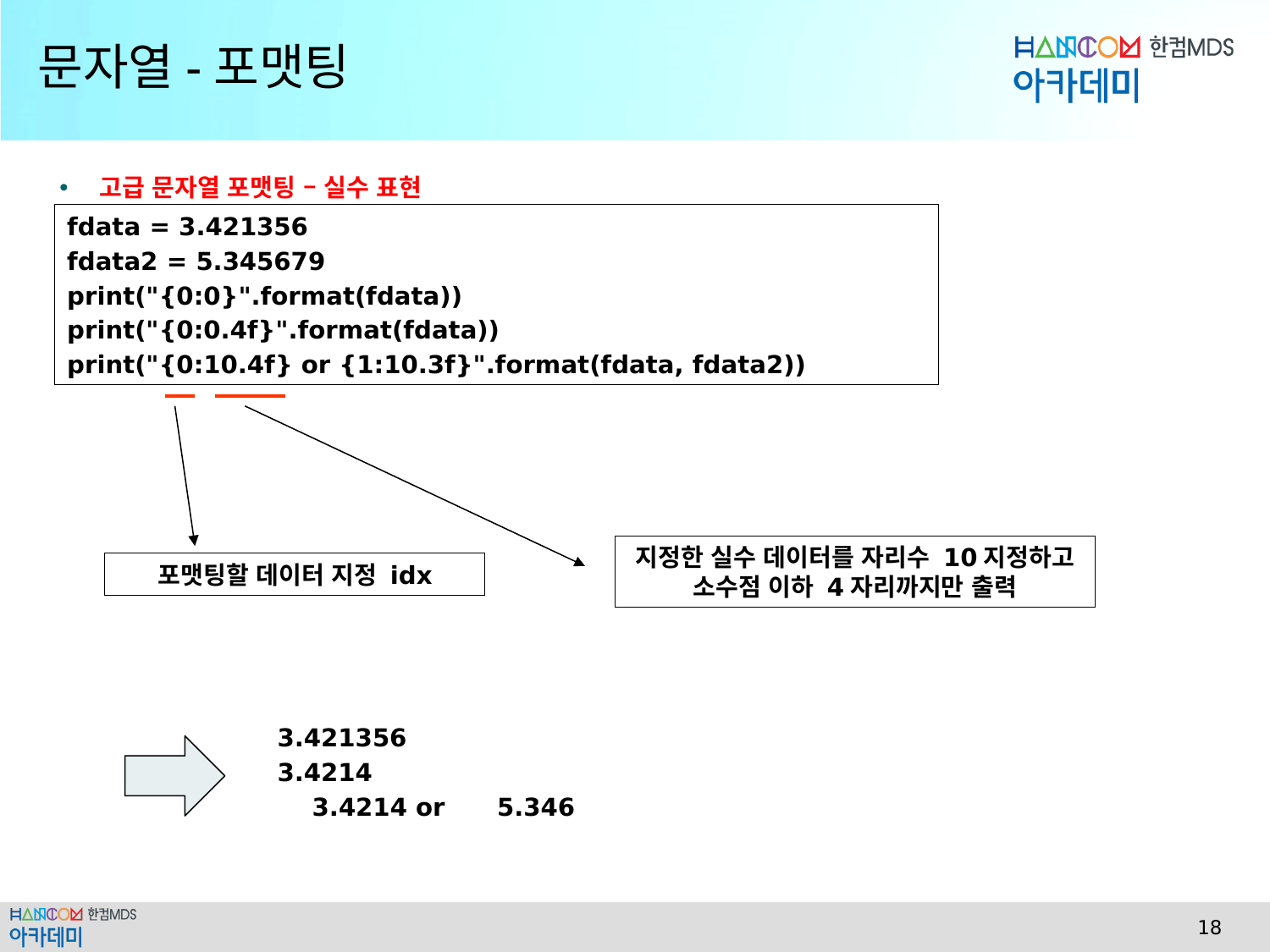

# 문자열-포맷팅
고급 문자열 포맷팅 – 실수 표현
fdata = 3.421356
fdata2 = 5.345679
print("{0:0}".format(fdata))
print("{0:0.4f}".format(fdata))
print("{0:10.4f} or {1:10.3f}".format(fdata, fdata2))
지정한 실수 데이터를 자리수 10지정하고 소수점 이하 4자리까지만 출력
포맷팅할 데이터 지정 idx
3.421356
3.4214
    3.4214 or      5.346

                               18